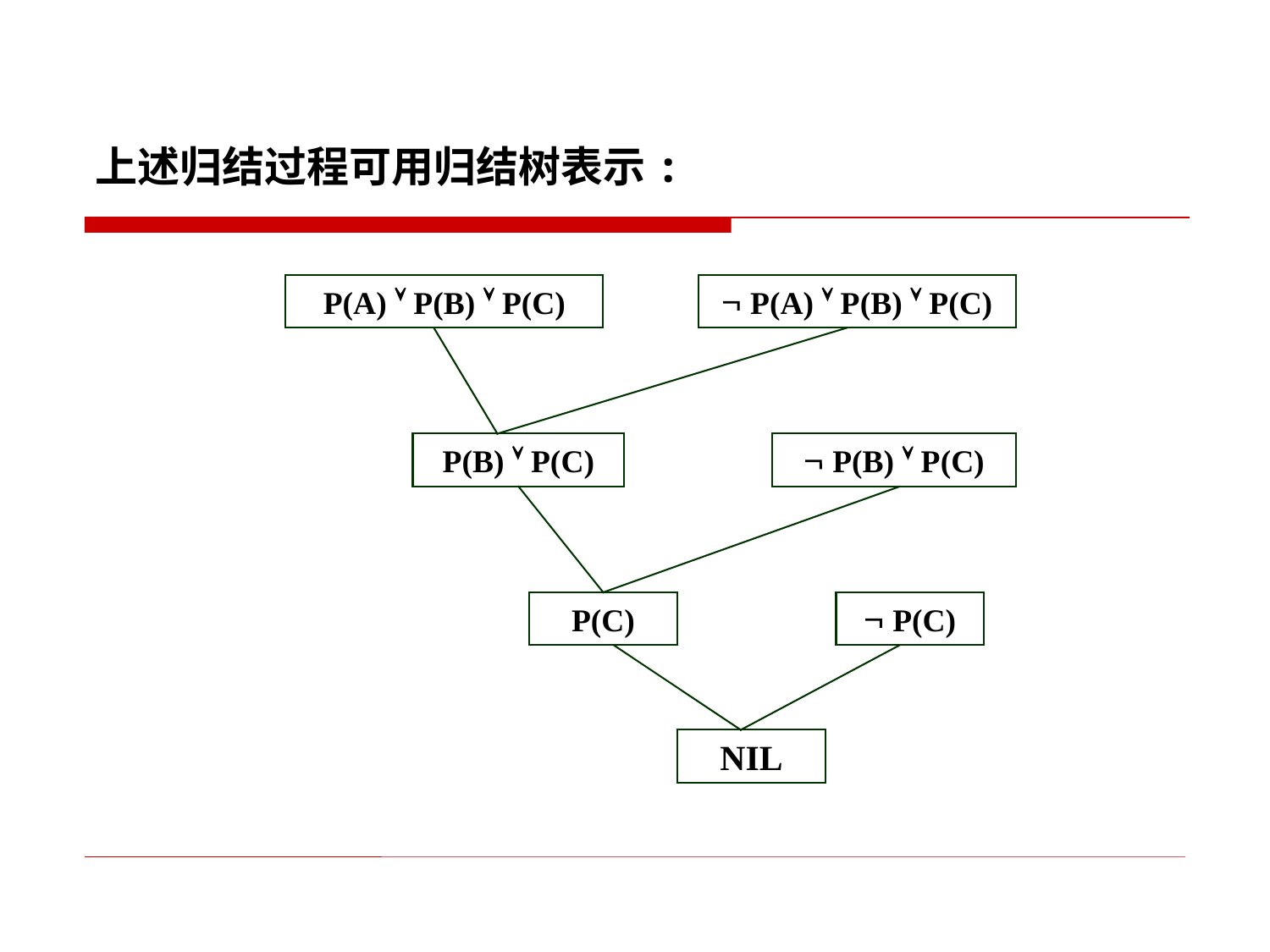

上述归结过程可用归结树表示:
P(A) ∨ P(B) ∨ P(C)
¬ P(A) ∨ P(B) ∨ P(C)

P(B) ∨ P(C)
¬ P(B) ∨ P(C)

P(C)
¬ P(C)

NIL